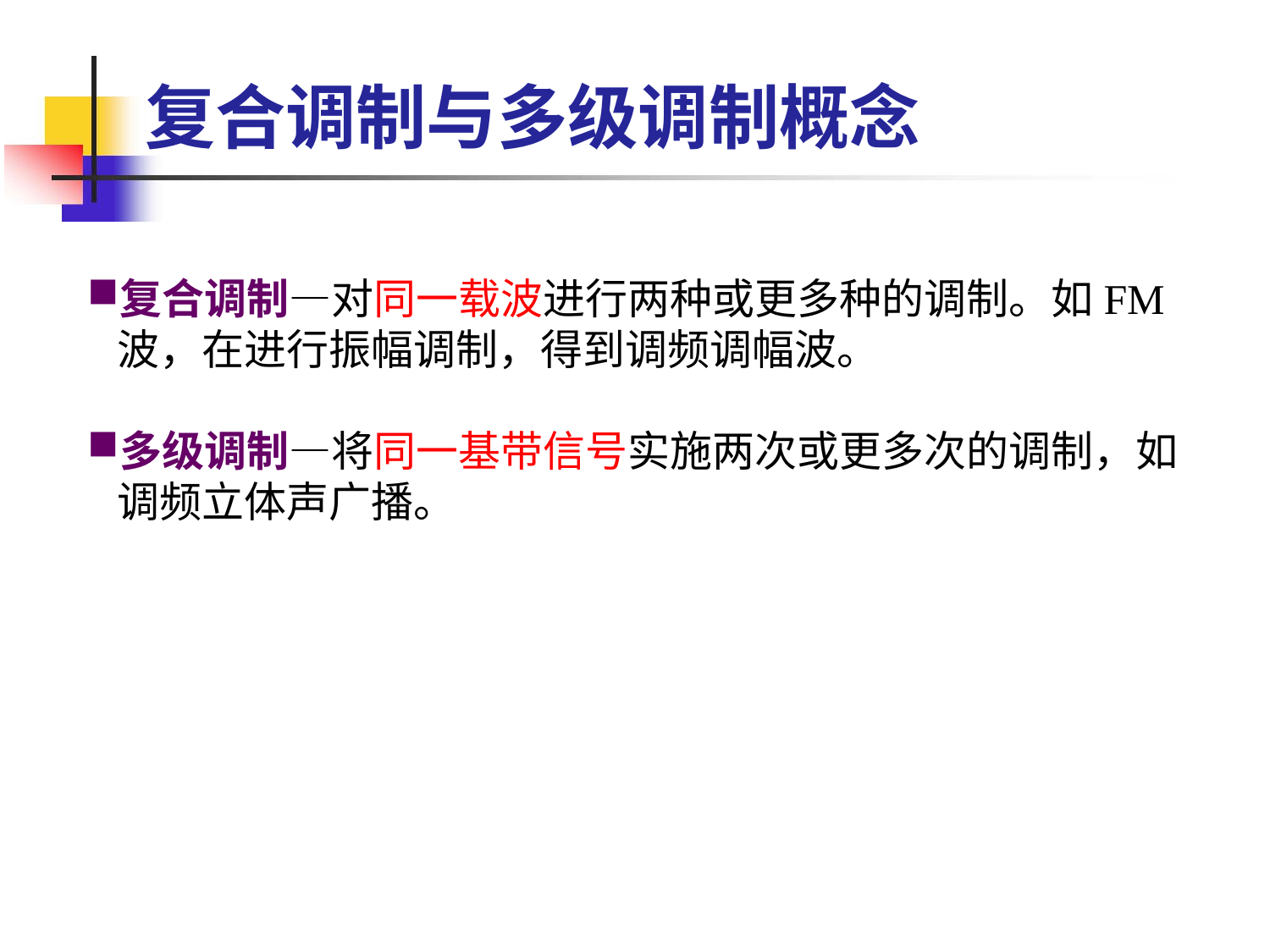

复合调制与多级调制概念
复合调制—对同一载波进行两种或更多种的调制。如FM波，在进行振幅调制，得到调频调幅波。

多级调制—将同一基带信号实施两次或更多次的调制，如调频立体声广播。